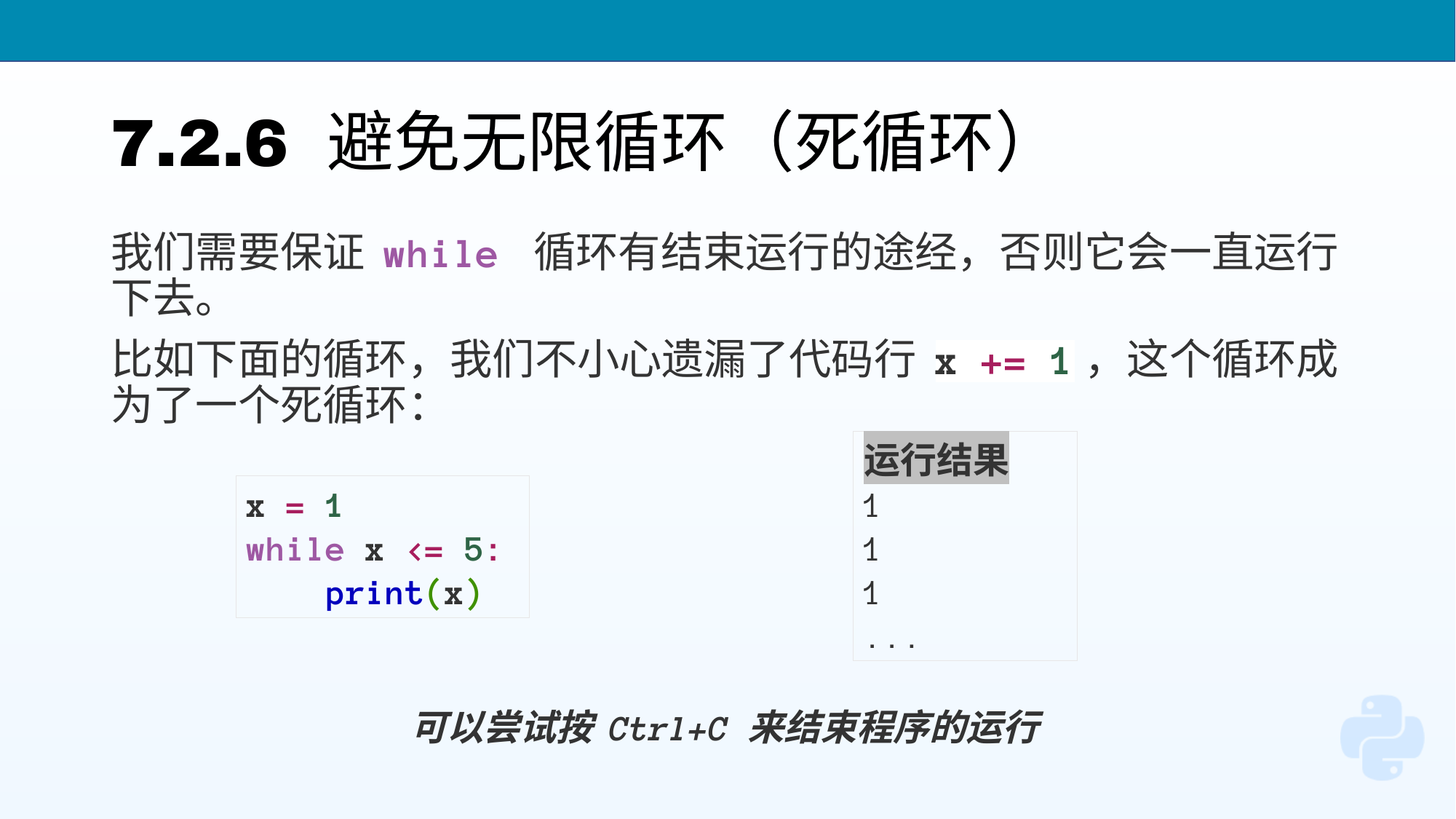

# 7.2.6 避免无限循环（死循环）
我们需要保证 while 循环有结束运行的途经，否则它会一直运行下去。
比如下面的循环，我们不小心遗漏了代码行 x += 1，这个循环成为了一个死循环：
运行结果
1
1
1
...
x = 1
while x <= 5:
    print(x)
可以尝试按 Ctrl+C 来结束程序的运行